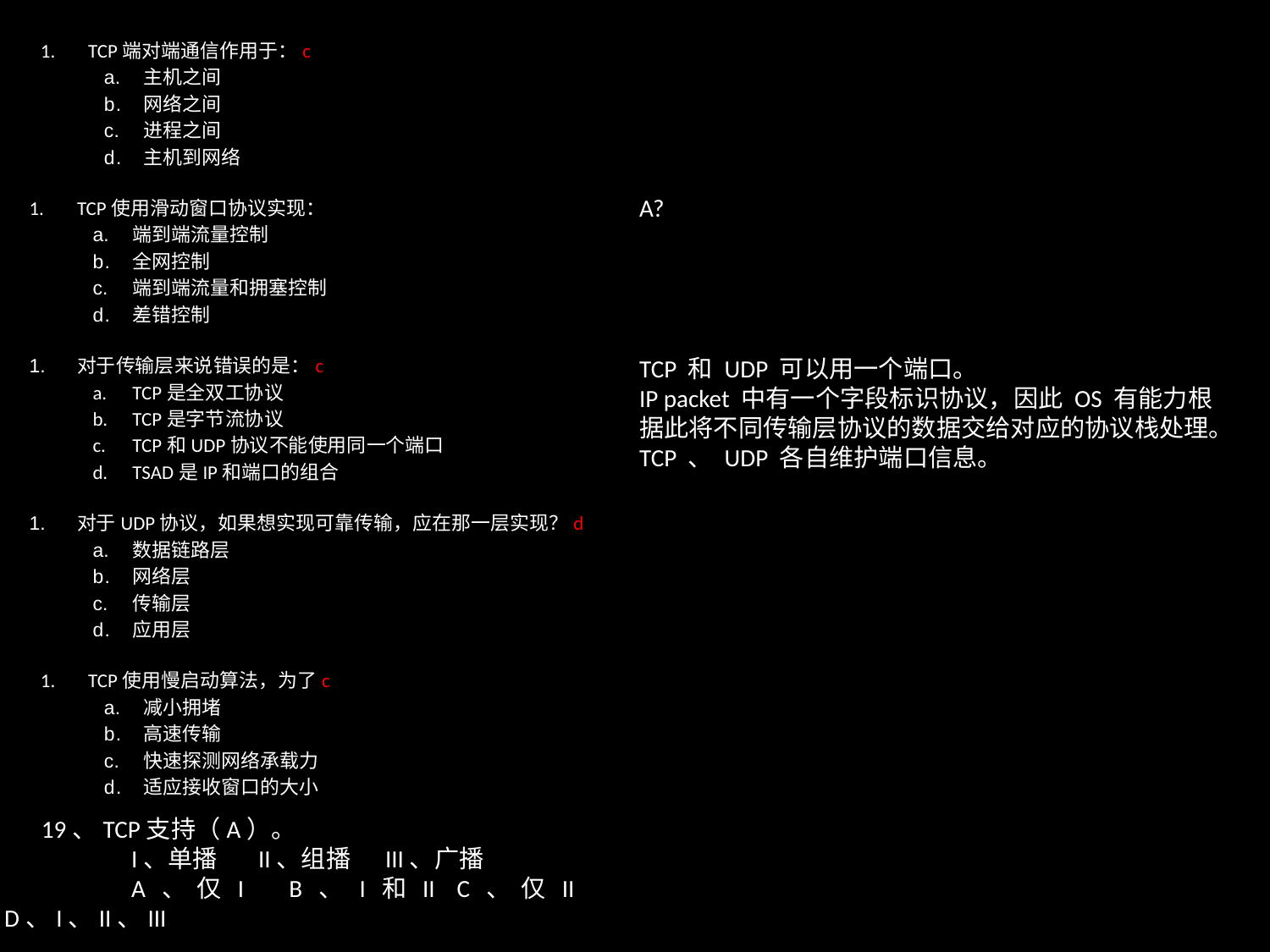

TCP端对端通信作用于：c
主机之间
网络之间
进程之间
主机到网络
TCP使用滑动窗口协议实现：
端到端流量控制
全网控制
端到端流量和拥塞控制
差错控制
A?
对于传输层来说错误的是：c
TCP是全双工协议
TCP是字节流协议
TCP和UDP协议不能使用同一个端口
TSAD是IP和端口的组合
TCP 和 UDP 可以用一个端口。
IP packet 中有一个字段标识协议，因此 OS 有能力根据此将不同传输层协议的数据交给对应的协议栈处理。
TCP 、 UDP 各自维护端口信息。
对于UDP协议，如果想实现可靠传输，应在那一层实现？d
数据链路层
网络层
传输层
应用层
TCP使用慢启动算法，为了c
减小拥堵
高速传输
快速探测网络承载力
适应接收窗口的大小
19、TCP支持（A）。
	I、单播	II、组播	III、广播
	A、仅I	B、I和II	C、仅II	D、I、II、III